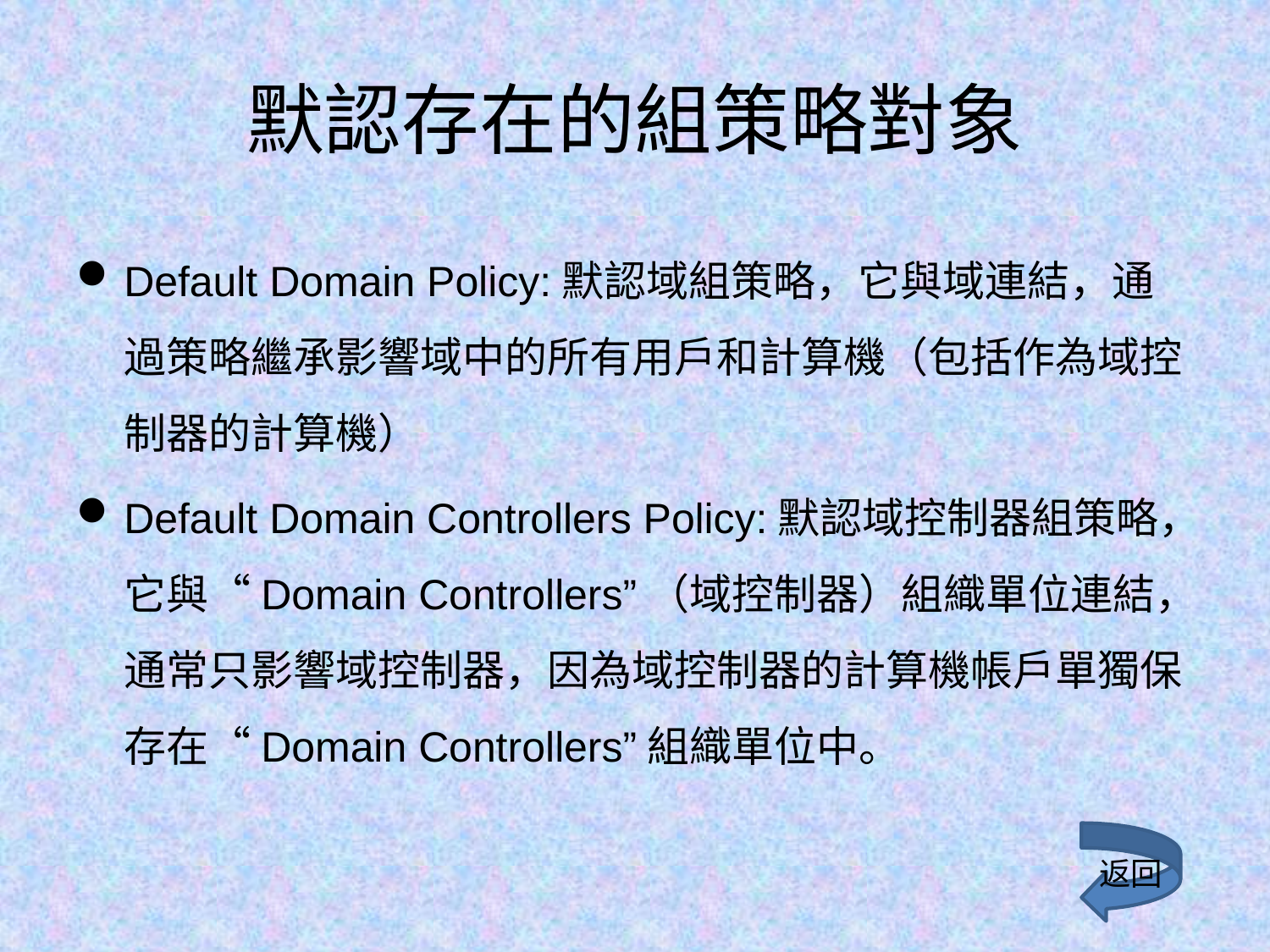

# 默認存在的組策略對象
Default Domain Policy:默認域組策略，它與域連結，通過策略繼承影響域中的所有用戶和計算機（包括作為域控制器的計算機）
Default Domain Controllers Policy:默認域控制器組策略，它與“Domain Controllers”（域控制器）組織單位連結，通常只影響域控制器，因為域控制器的計算機帳戶單獨保存在“Domain Controllers”組織單位中。
返回